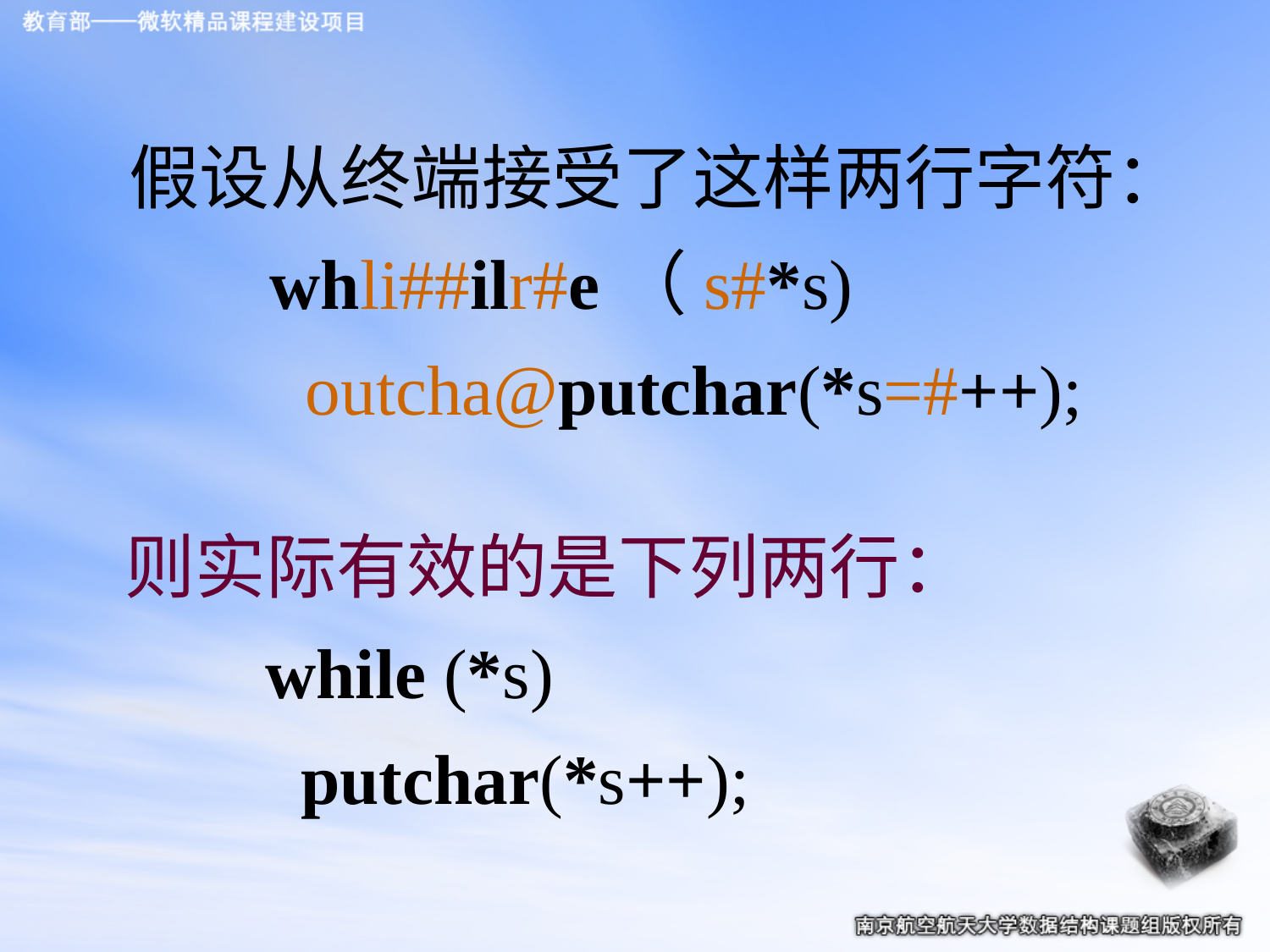

假设从终端接受了这样两行字符：
        whli##ilr#e（s#*s)
          outcha@putchar(*s=#++);
则实际有效的是下列两行：
        while (*s)
          putchar(*s++);